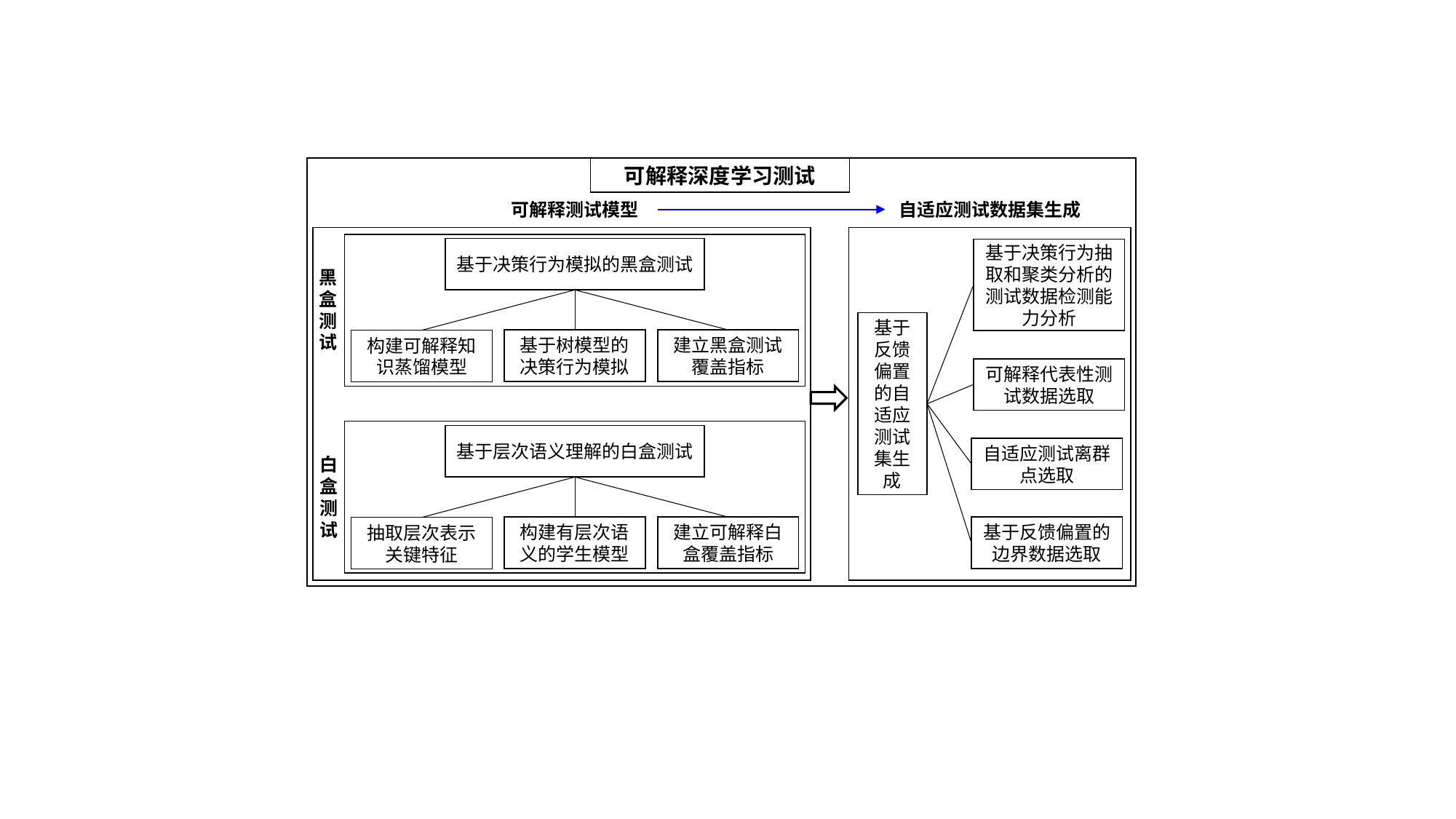

可解释深度学习测试
可解释测试模型
自适应测试数据集生成

基于决策行为模拟的黑盒测试
基于树模型的决策行为模拟
建立黑盒测试覆盖指标
构建可解释知识蒸馏模型
基于决策行为抽取和聚类分析的测试数据检测能力分析
黑盒测试
基于反馈偏置的自适应测试集生成
可解释代表性测试数据选取

基于层次语义理解的白盒测试
构建有层次语义的学生模型
建立可解释白盒覆盖指标
抽取层次表示关键特征
自适应测试离群点选取
白盒测试
基于反馈偏置的边界数据选取